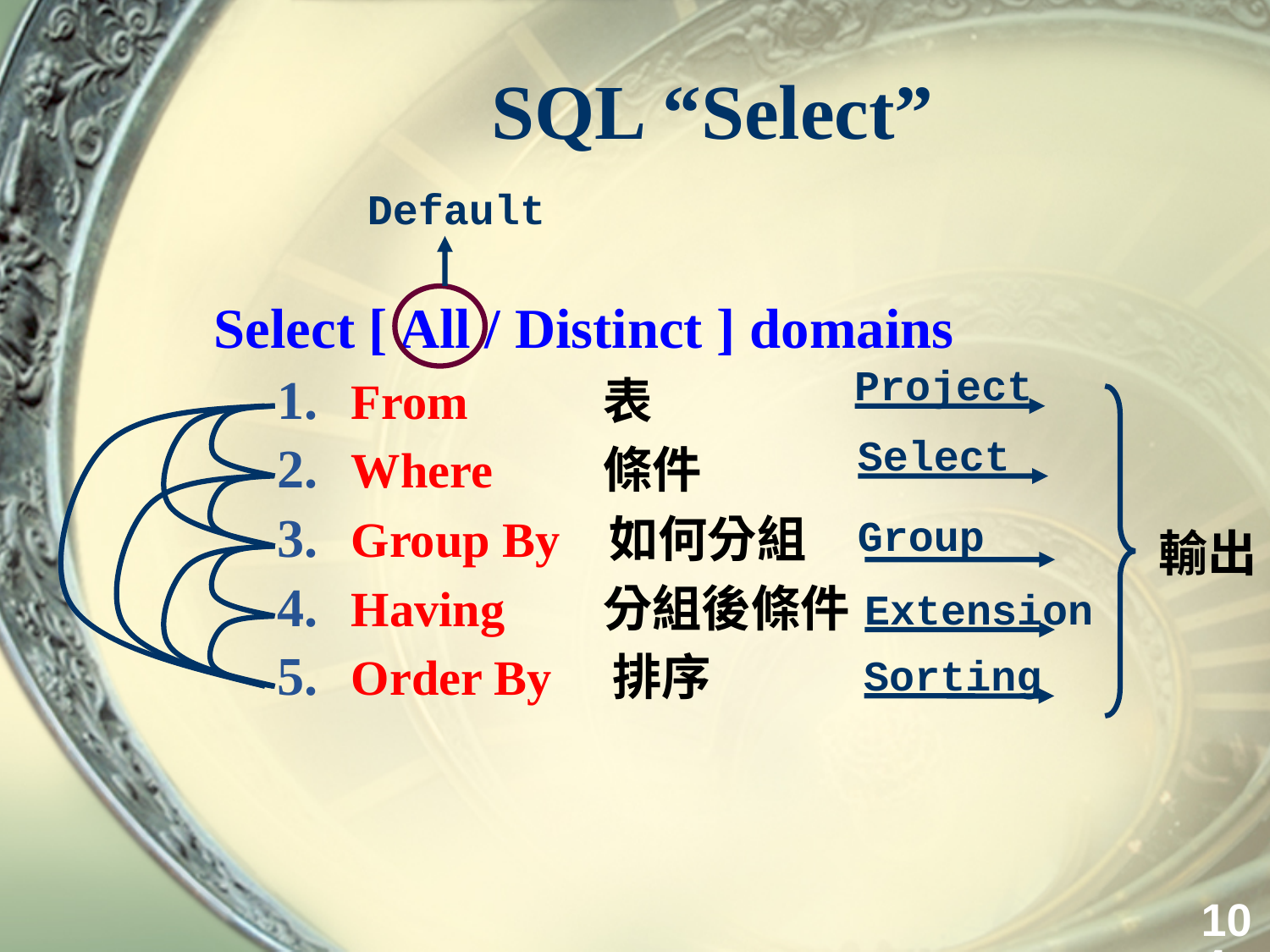

# SQL “Select”
Default

Select [ All / Distinct ] domains
From          表
Where        條件
Group By   如何分組
Having       分組後條件
Order By    排序

Project

Select

Group
輸出

Extension

Sorting

104